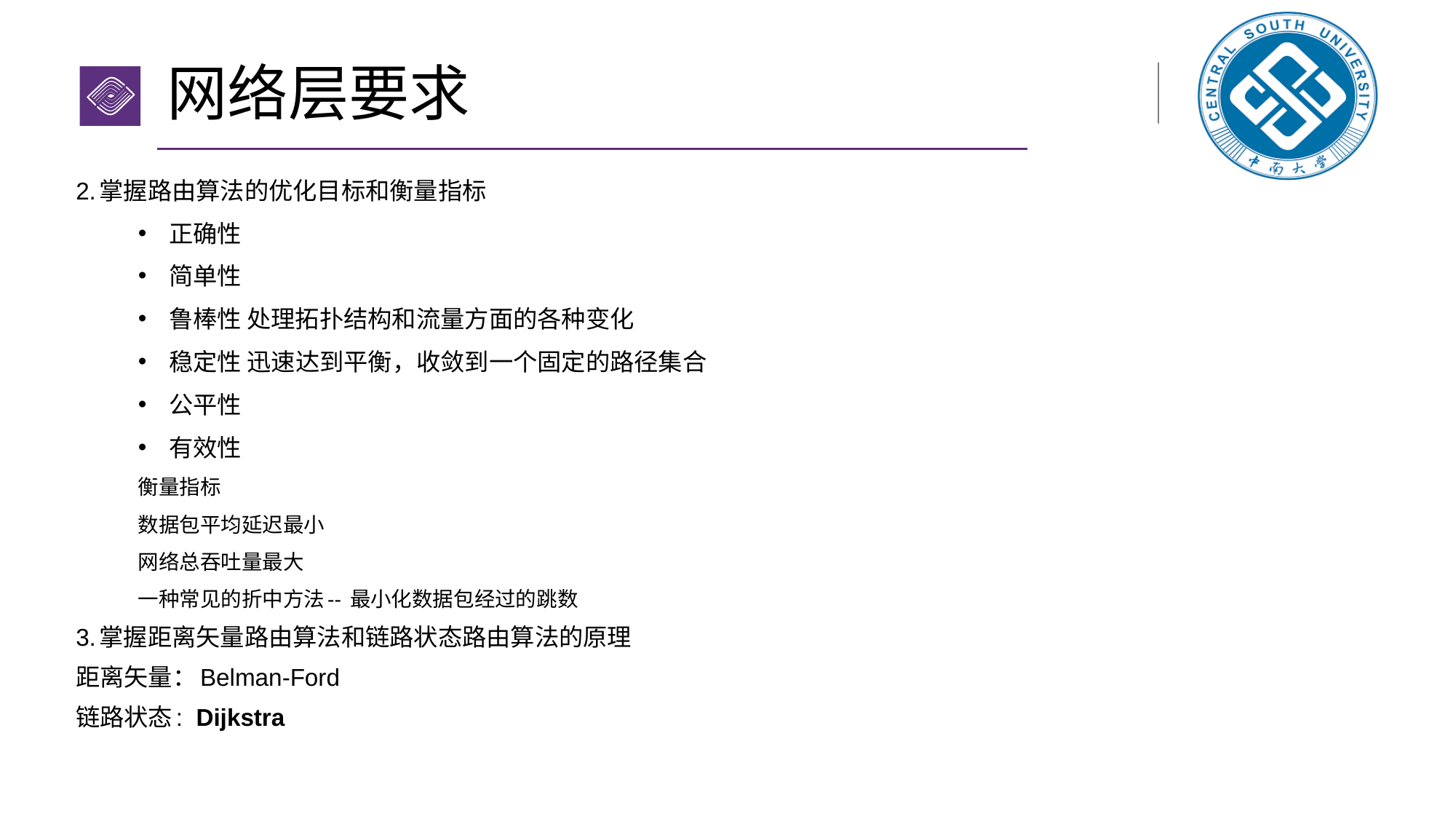

# 网络层要求
2.掌握路由算法的优化目标和衡量指标
正确性
简单性
鲁棒性 处理拓扑结构和流量方面的各种变化
稳定性 迅速达到平衡，收敛到一个固定的路径集合
公平性
有效性
衡量指标
数据包平均延迟最小
网络总吞吐量最大
一种常见的折中方法-- 最小化数据包经过的跳数
3.掌握距离矢量路由算法和链路状态路由算法的原理
距离矢量：Belman-Ford
链路状态:  Dijkstra
16